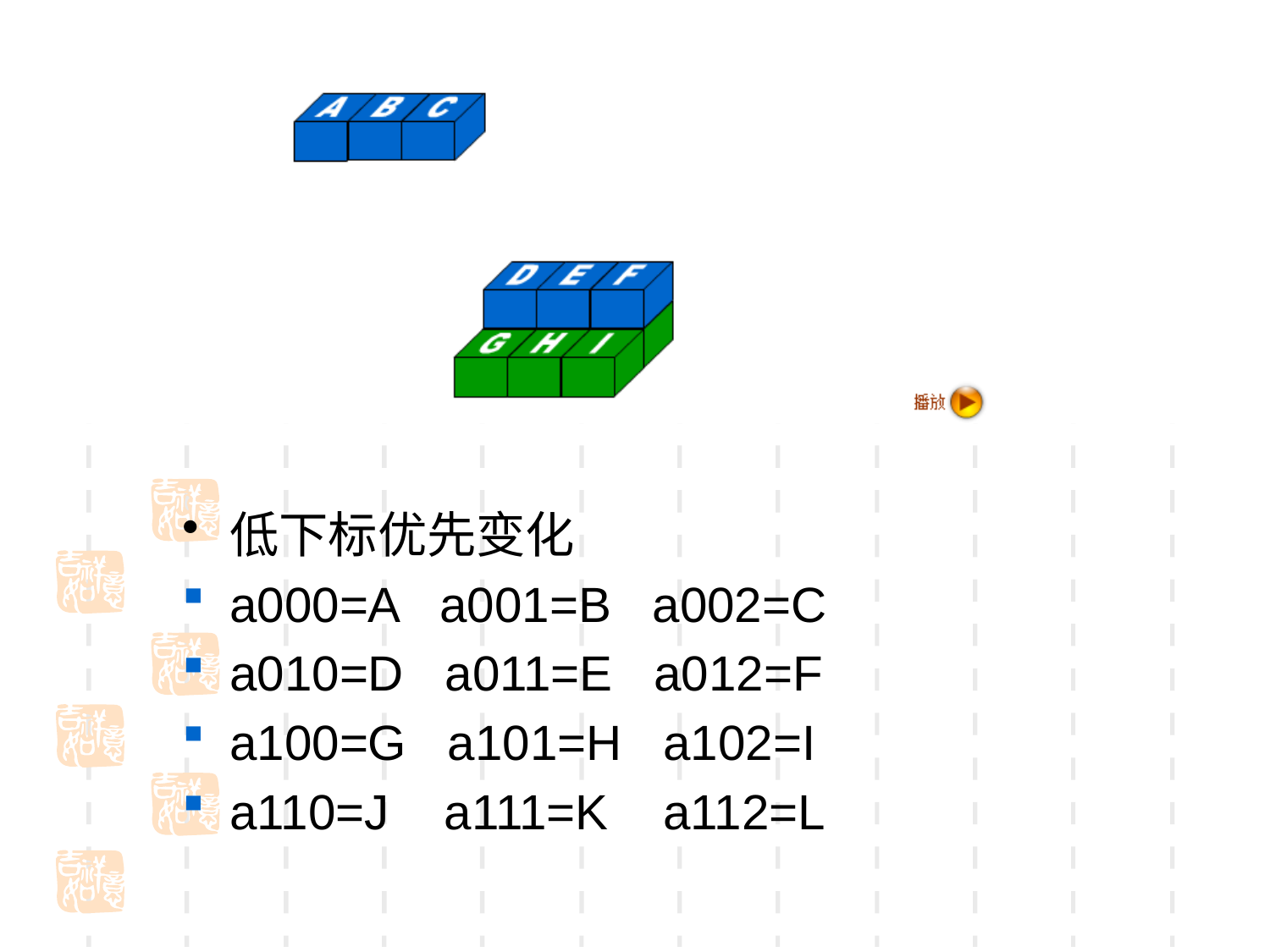

低下标优先变化
a000=A   a001=B   a002=C
a010=D   a011=E   a012=F
a100=G   a101=H   a102=I
a110=J    a111=K    a112=L